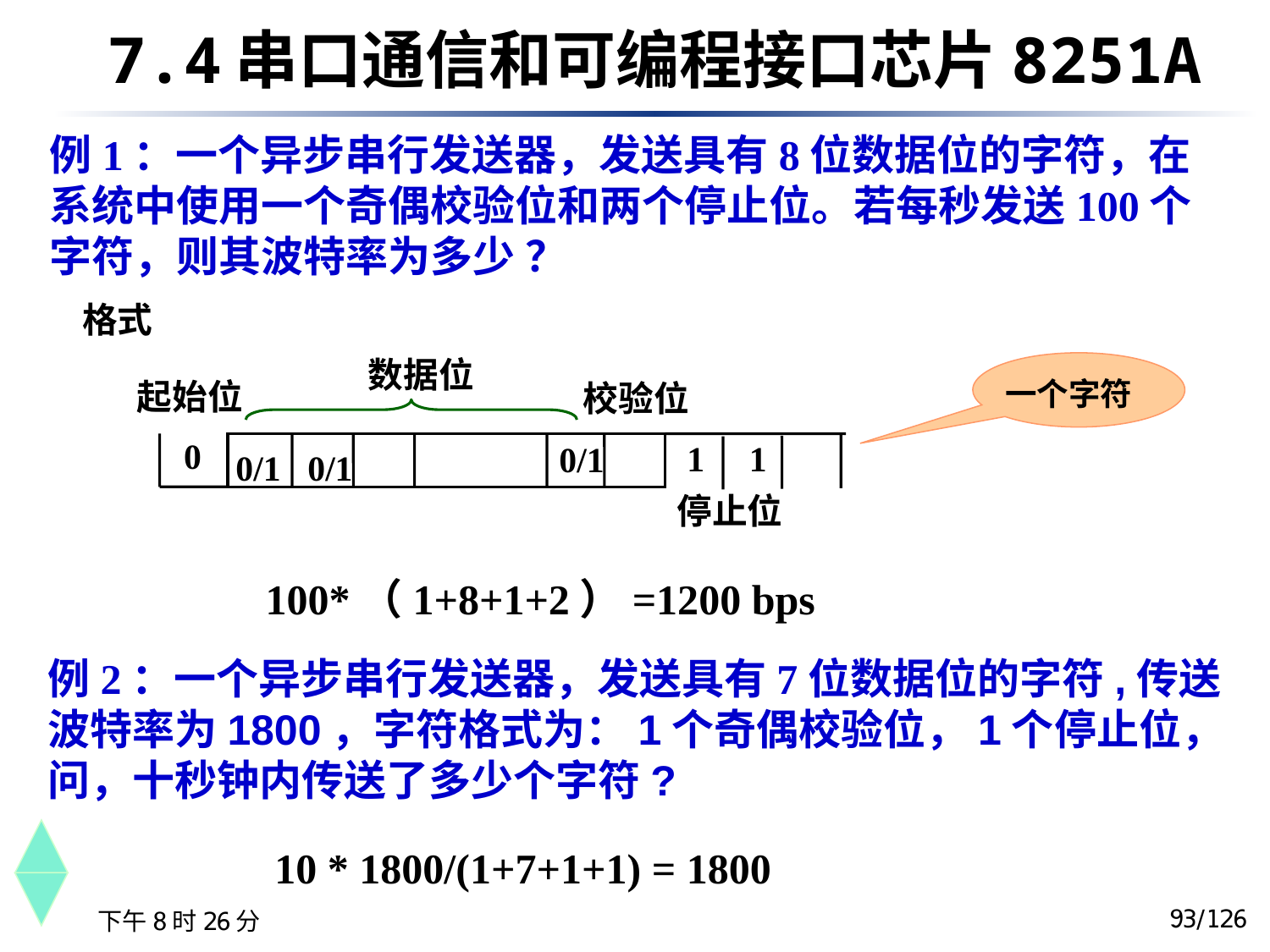

7.4	串口通信和可编程接口芯片8251A
例1：一个异步串行发送器，发送具有8位数据位的字符，在系统中使用一个奇偶校验位和两个停止位。若每秒发送100个字符，则其波特率为多少 ？
格式

数据位

起始位
校验位
0
1     1
0/1

0/1   0/1
  停止位

一个字符
100*（1+8+1+2）=1200 bps
例2：一个异步串行发送器，发送具有7位数据位的字符,传送波特率为1800，字符格式为：1个奇偶校验位，1个停止位，问，十秒钟内传送了多少个字符?
     10 * 1800/(1+7+1+1) = 1800
93/126
下午8时26分